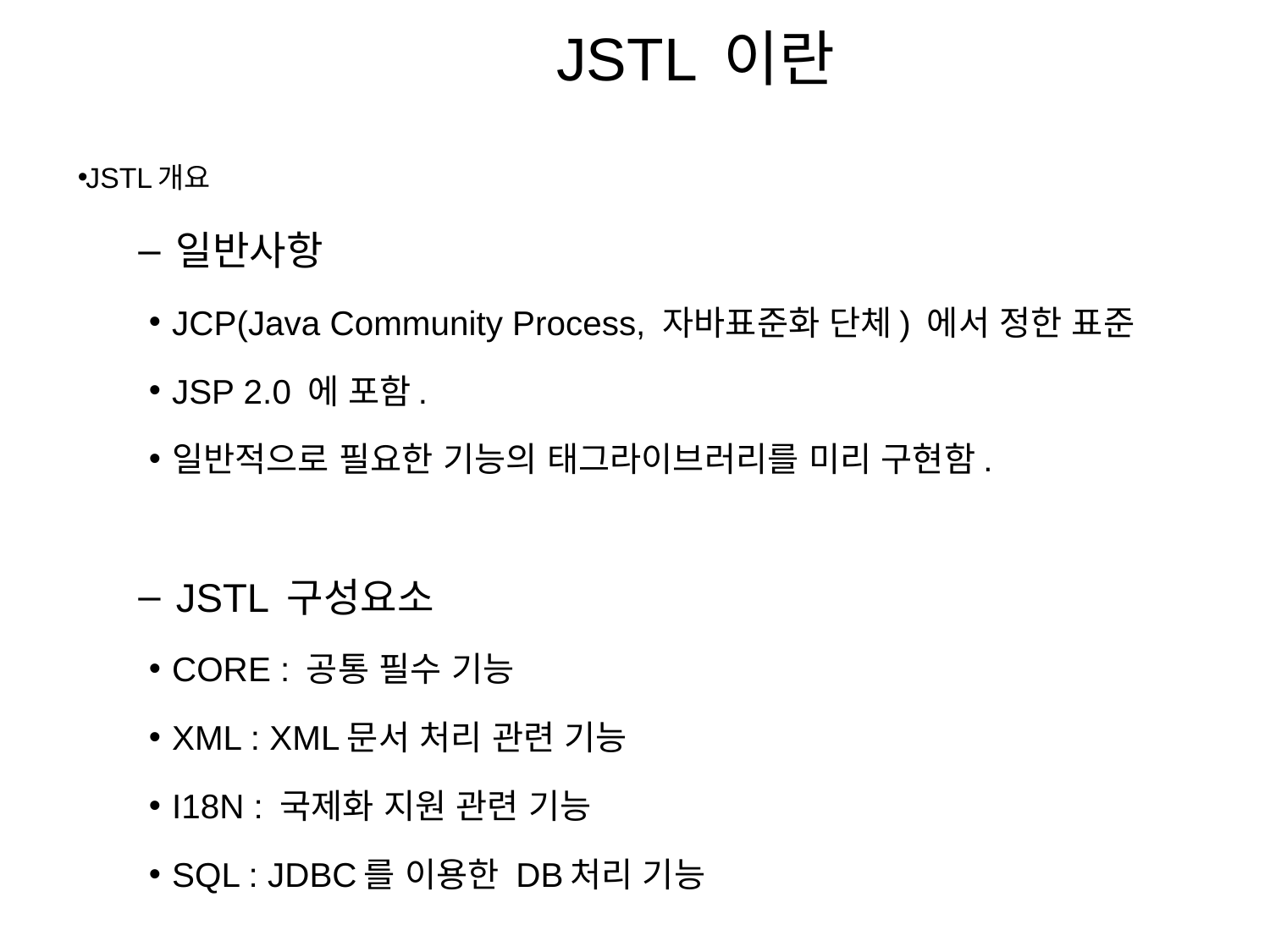

JSTL 이란
JSTL개요
일반사항
JCP(Java Community Process, 자바표준화 단체) 에서 정한 표준
JSP 2.0 에 포함.
일반적으로 필요한 기능의 태그라이브러리를 미리 구현함.

JSTL 구성요소
CORE : 공통 필수 기능
XML : XML문서 처리 관련 기능
I18N : 국제화 지원 관련 기능
SQL : JDBC를 이용한 DB처리 기능